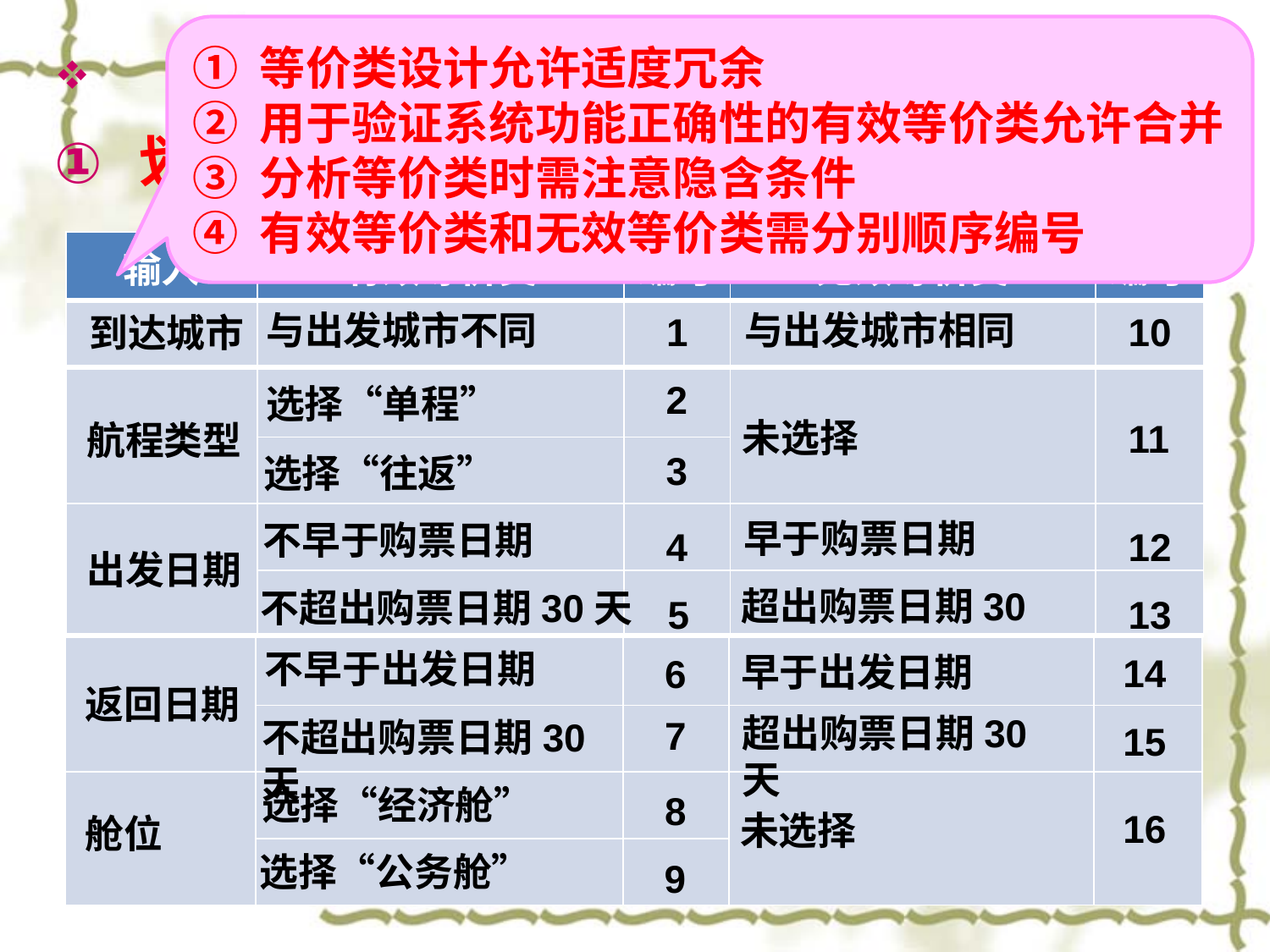

① 等价类设计允许适度冗余
② 用于验证系统功能正确性的有效等价类允许合并
③ 分析等价类时需注意隐含条件
④ 有效等价类和无效等价类需分别顺序编号
【例 1】航班查询问题的需求描述如下：
划分等价类
| 输入 | 有效等价类 | 编号 | 无效等价类 | 编号 |
| --- | --- | --- | --- | --- |
|  |  |  |  |  |
|  |  |  |  |  |
|  |  |  |  |  |
|  |  |  |  |  |
|  |  |  |  |  |
与出发城市不同
与出发城市相同
10
1
到达城市
2
选择“单程”
未选择
11
航程类型
3
选择“往返”
早于购票日期
不早于购票日期
4
12
出发日期
超出购票日期30天
不超出购票日期30天
5
13
|  |  |  |  |  |
| --- | --- | --- | --- | --- |
|  |  |  |  |  |
|  |  |  |  |  |
|  |  |  |  |  |
不早于出发日期
早于出发日期
14
6
返回日期
超出购票日期30天
7
不超出购票日期30天
15
选择“经济舱”
8
16
未选择
舱位
选择“公务舱”
9